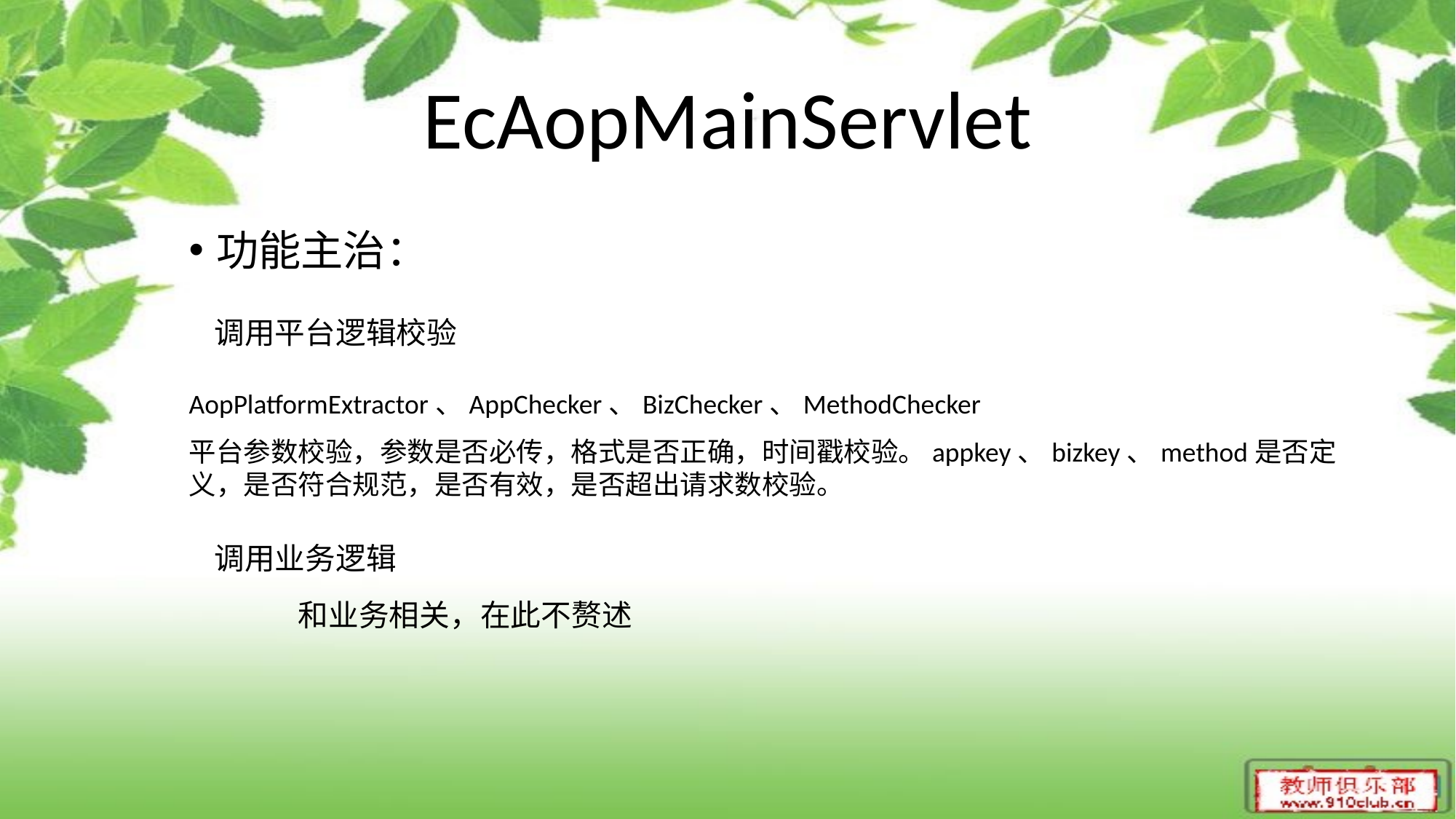

# EcAopMainServlet
功能主治：
 调用平台逻辑校验
AopPlatformExtractor、AppChecker、BizChecker、MethodChecker
平台参数校验，参数是否必传，格式是否正确，时间戳校验。appkey、bizkey、method是否定义，是否符合规范，是否有效，是否超出请求数校验。
 调用业务逻辑
	和业务相关，在此不赘述